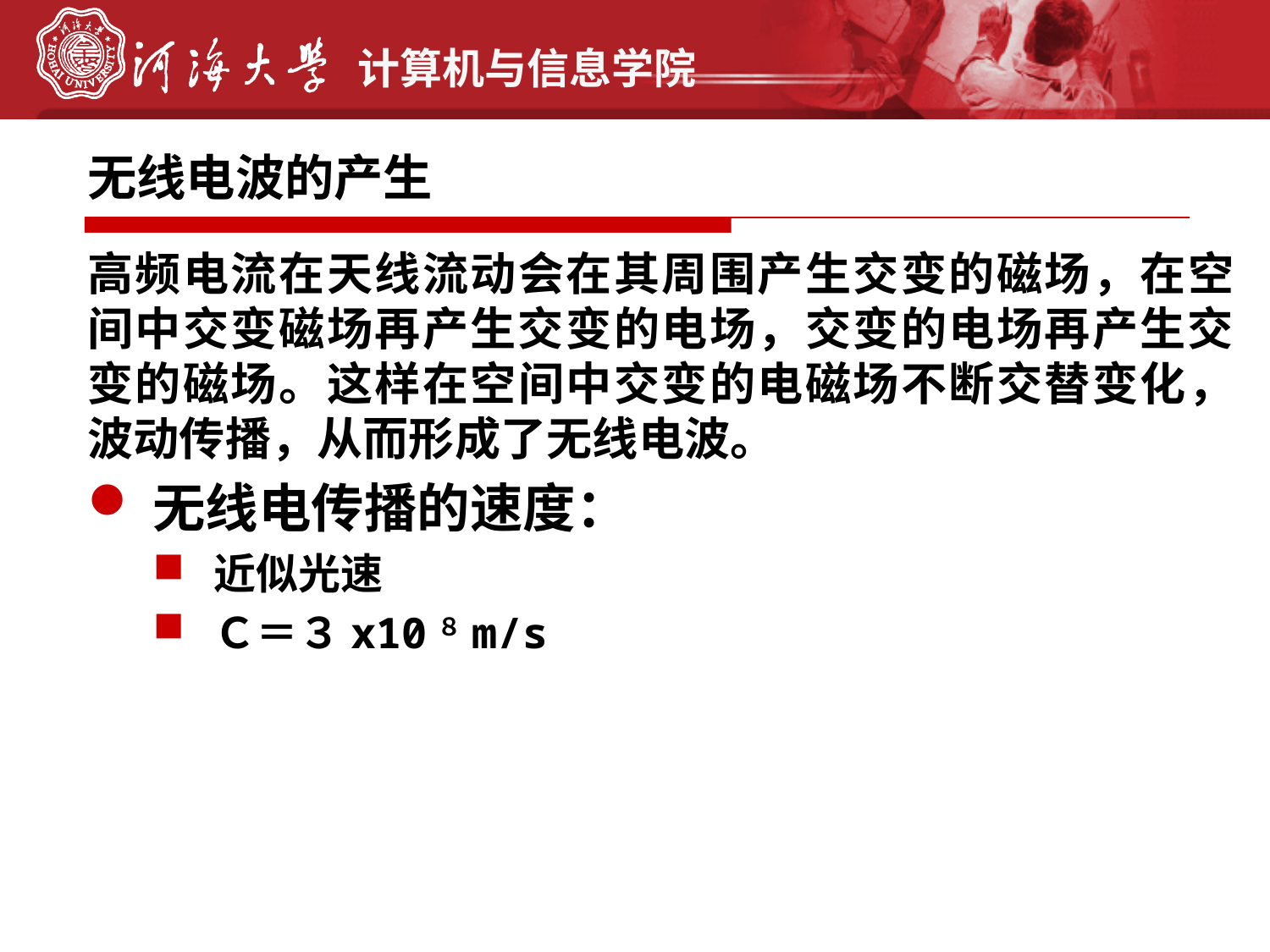

无线电波的产生
高频电流在天线流动会在其周围产生交变的磁场，在空间中交变磁场再产生交变的电场，交变的电场再产生交变的磁场。这样在空间中交变的电磁场不断交替变化，波动传播，从而形成了无线电波。
无线电传播的速度：
近似光速
Ｃ＝３x10８m/s